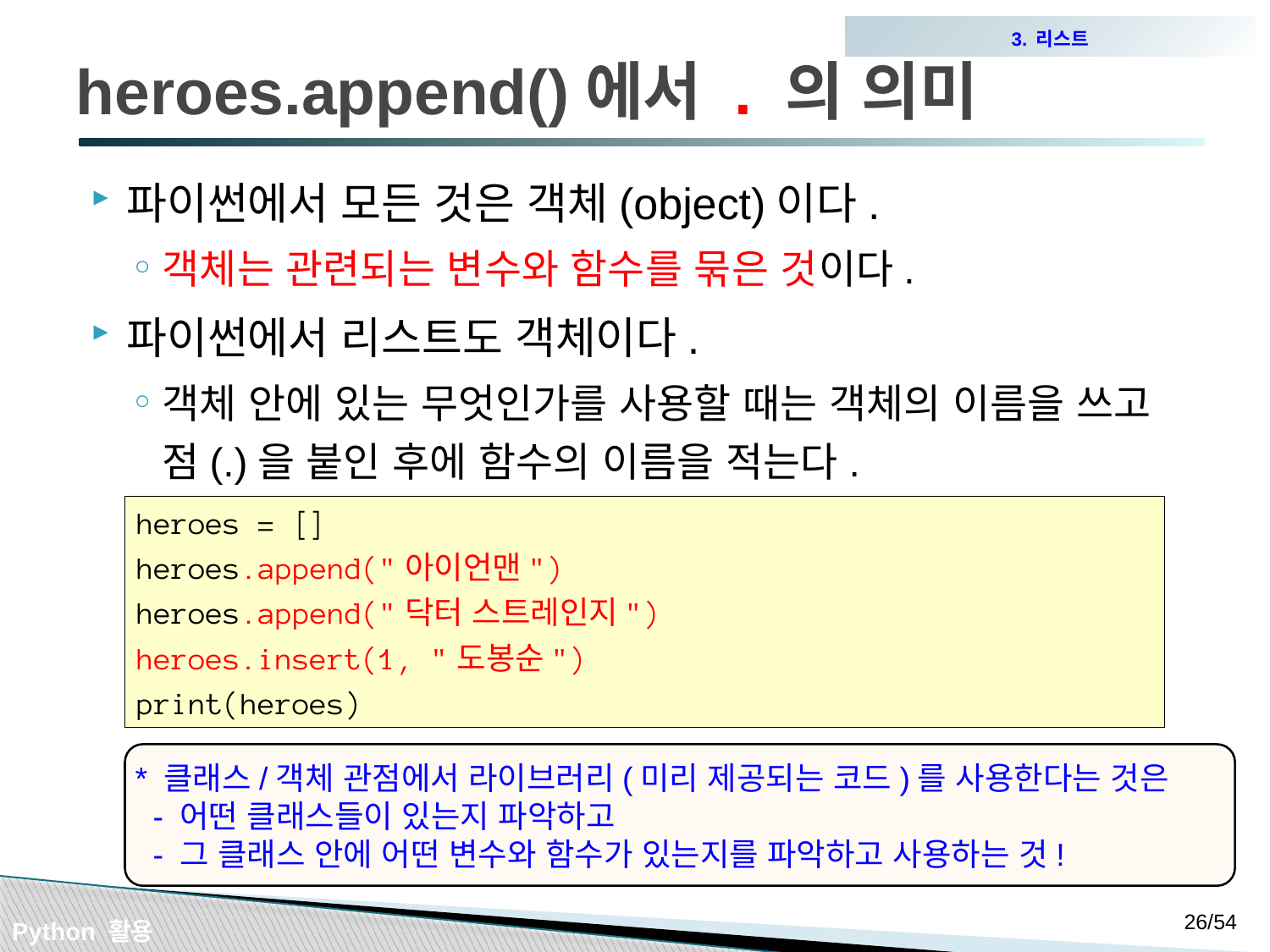

3. 리스트
# heroes.append()에서 . 의 의미
파이썬에서 모든 것은 객체(object)이다.
객체는 관련되는 변수와 함수를 묶은 것이다.
파이썬에서 리스트도 객체이다.
객체 안에 있는 무엇인가를 사용할 때는 객체의 이름을 쓰고 점(.)을 붙인 후에 함수의 이름을 적는다.
heroes = []
heroes.append("아이언맨")
heroes.append("닥터 스트레인지")
heroes.insert(1, "도봉순")
print(heroes)
* 클래스/객체 관점에서 라이브러리(미리 제공되는 코드)를 사용한다는 것은
  - 어떤 클래스들이 있는지 파악하고
  - 그 클래스 안에 어떤 변수와 함수가 있는지를 파악하고 사용하는 것!
26